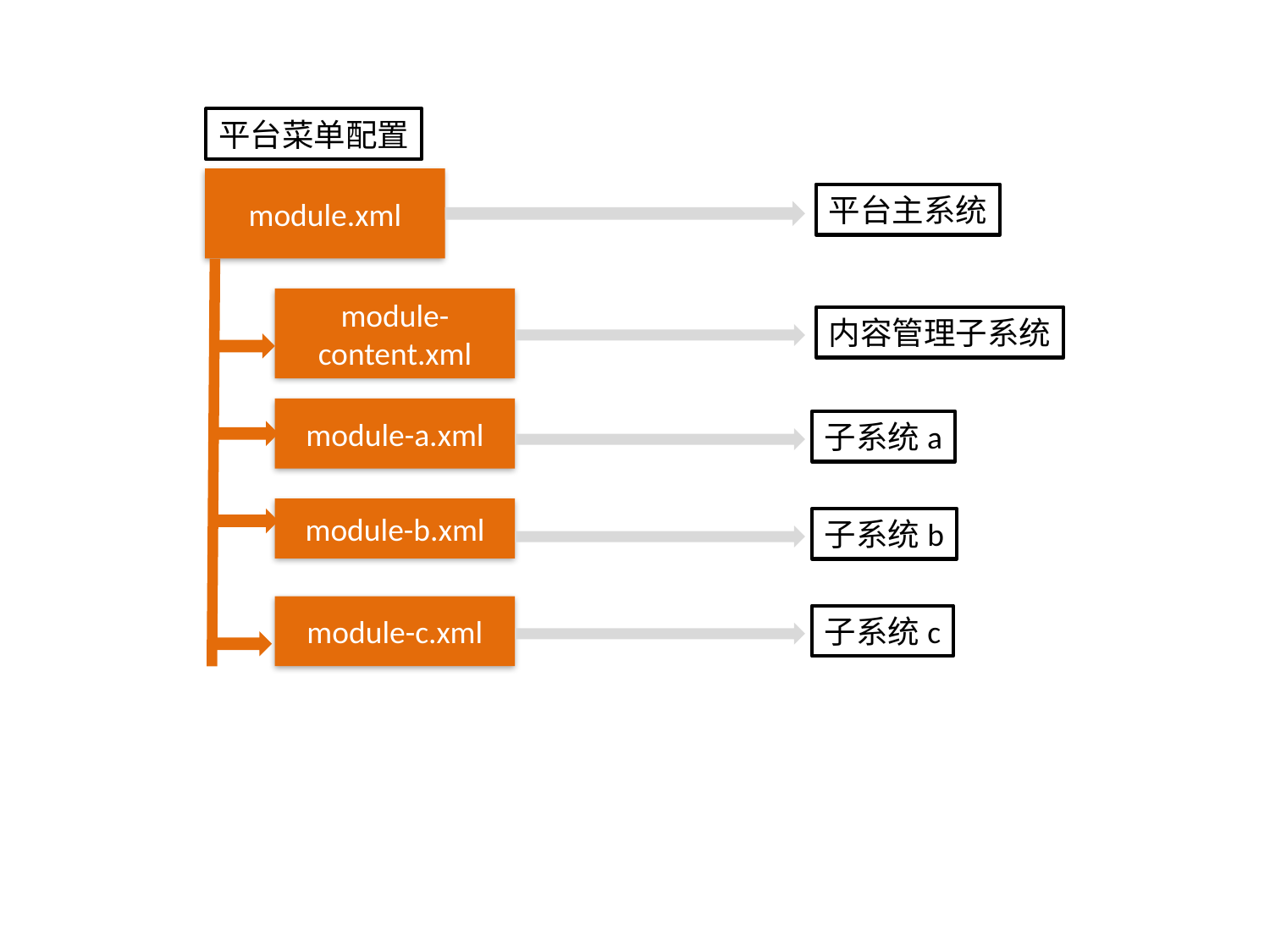

平台菜单配置
module.xml
平台主系统

module-content.xml
内容管理子系统

module-a.xml
子系统a

module-b.xml

子系统b

module-c.xml
子系统c